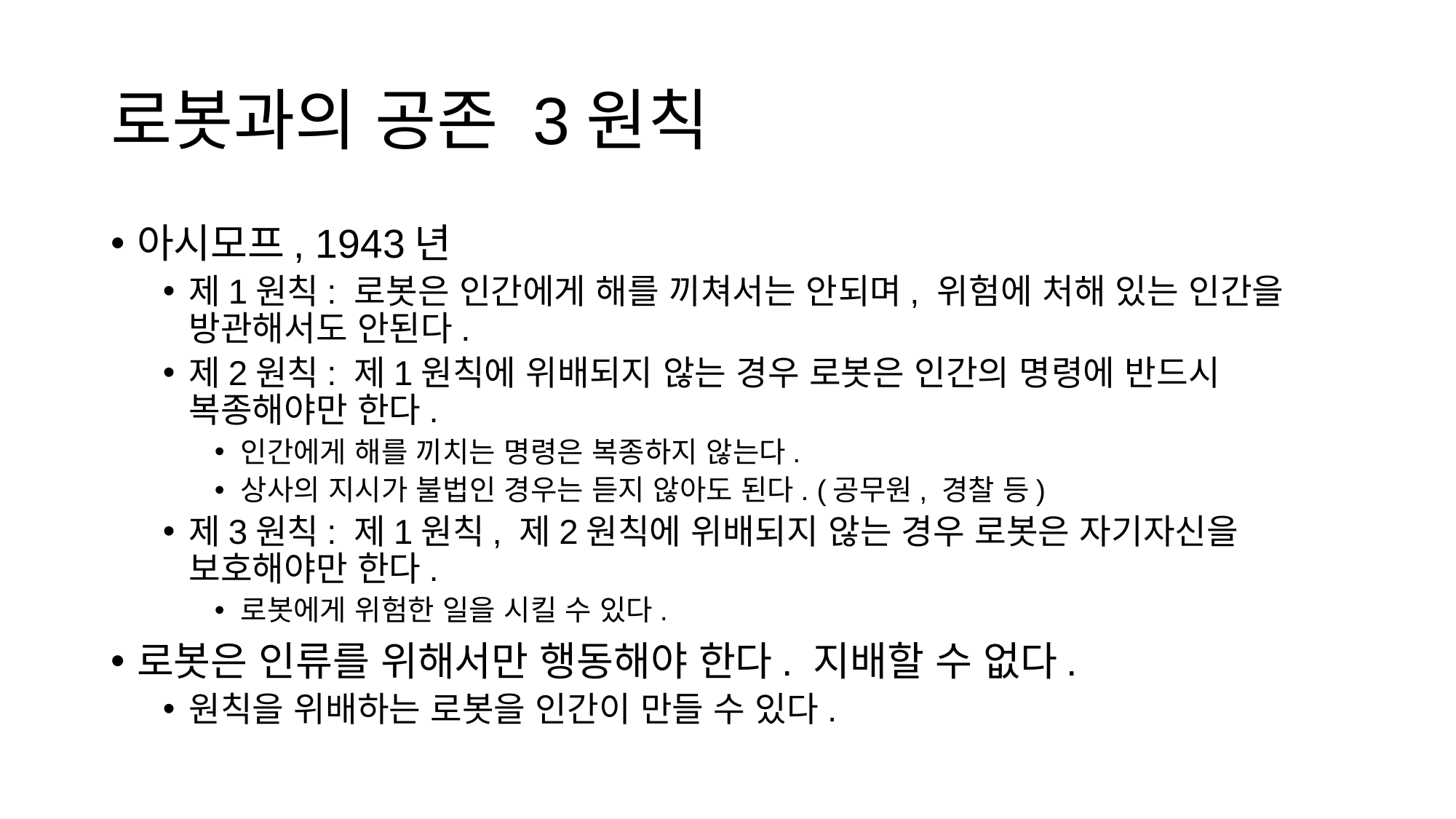

# 로봇과의 공존 3원칙
아시모프, 1943년
제1원칙: 로봇은 인간에게 해를 끼쳐서는 안되며, 위험에 처해 있는 인간을 방관해서도 안된다.
제2원칙: 제1원칙에 위배되지 않는 경우 로봇은 인간의 명령에 반드시 복종해야만 한다.
인간에게 해를 끼치는 명령은 복종하지 않는다.
상사의 지시가 불법인 경우는 듣지 않아도 된다. (공무원, 경찰 등)
제3원칙: 제1원칙, 제2원칙에 위배되지 않는 경우 로봇은 자기자신을 보호해야만 한다.
로봇에게 위험한 일을 시킬 수 있다.
로봇은 인류를 위해서만 행동해야 한다. 지배할 수 없다.
원칙을 위배하는 로봇을 인간이 만들 수 있다.